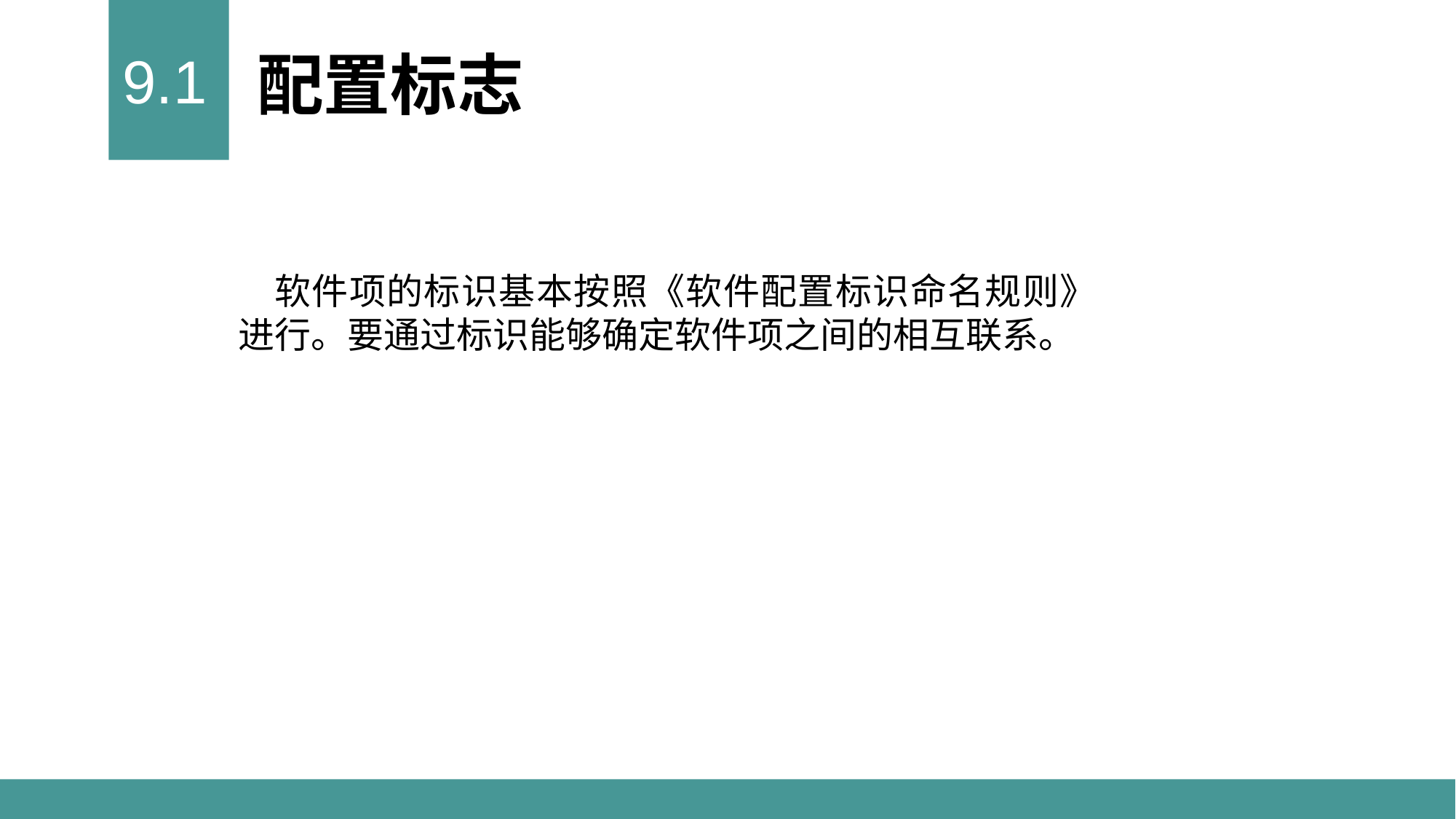

9.1
配置标志
软件项的标识基本按照《软件配置标识命名规则》进行。要通过标识能够确定软件项之间的相互联系。